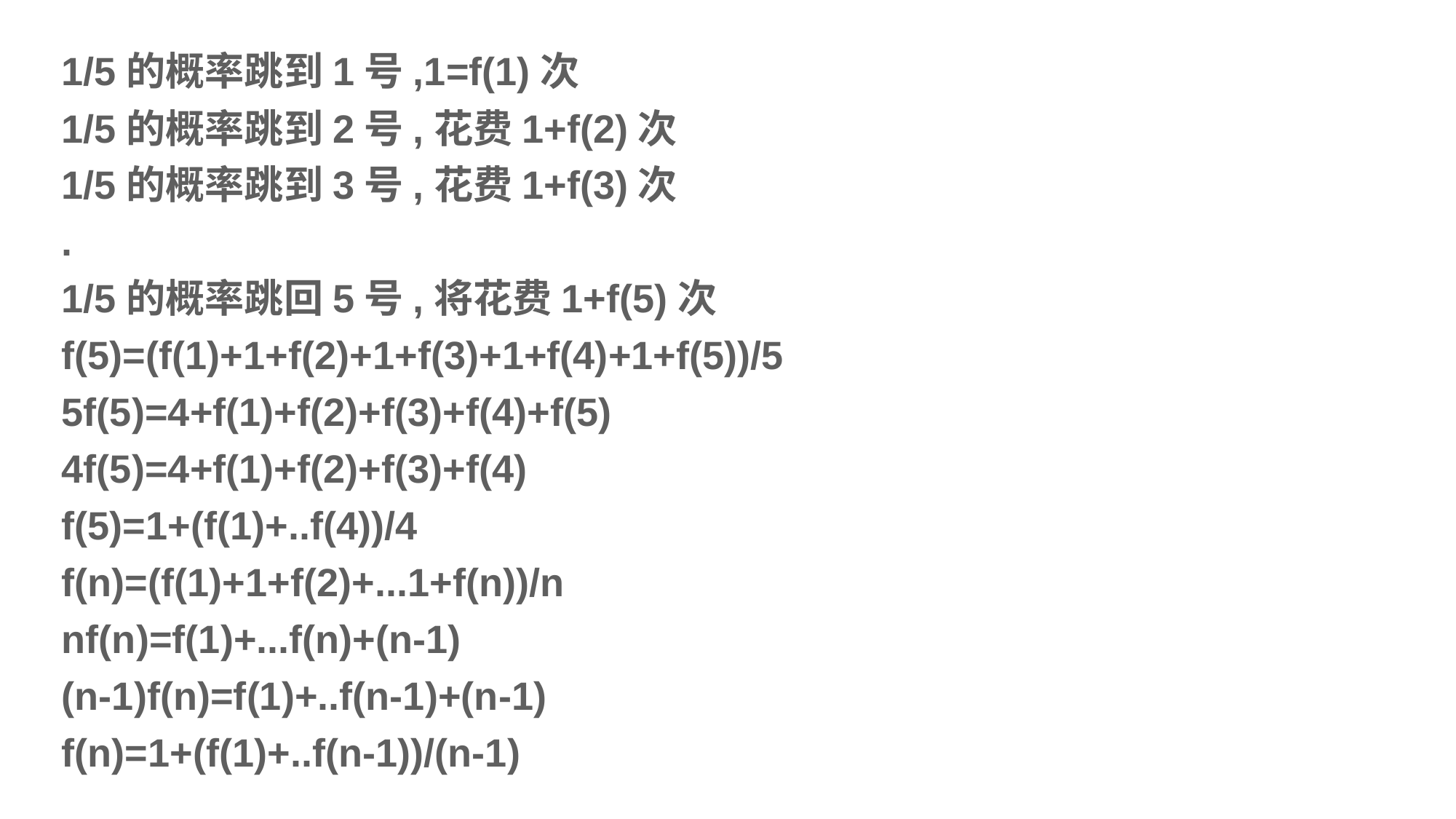

1/5的概率跳到1号,1=f(1)次
1/5的概率跳到2号,花费1+f(2)次
1/5的概率跳到3号,花费1+f(3)次
.
1/5的概率跳回5号,将花费1+f(5)次
f(5)=(f(1)+1+f(2)+1+f(3)+1+f(4)+1+f(5))/5
5f(5)=4+f(1)+f(2)+f(3)+f(4)+f(5)
4f(5)=4+f(1)+f(2)+f(3)+f(4)
f(5)=1+(f(1)+..f(4))/4
f(n)=(f(1)+1+f(2)+...1+f(n))/n
nf(n)=f(1)+...f(n)+(n-1)
(n-1)f(n)=f(1)+..f(n-1)+(n-1)
f(n)=1+(f(1)+..f(n-1))/(n-1)